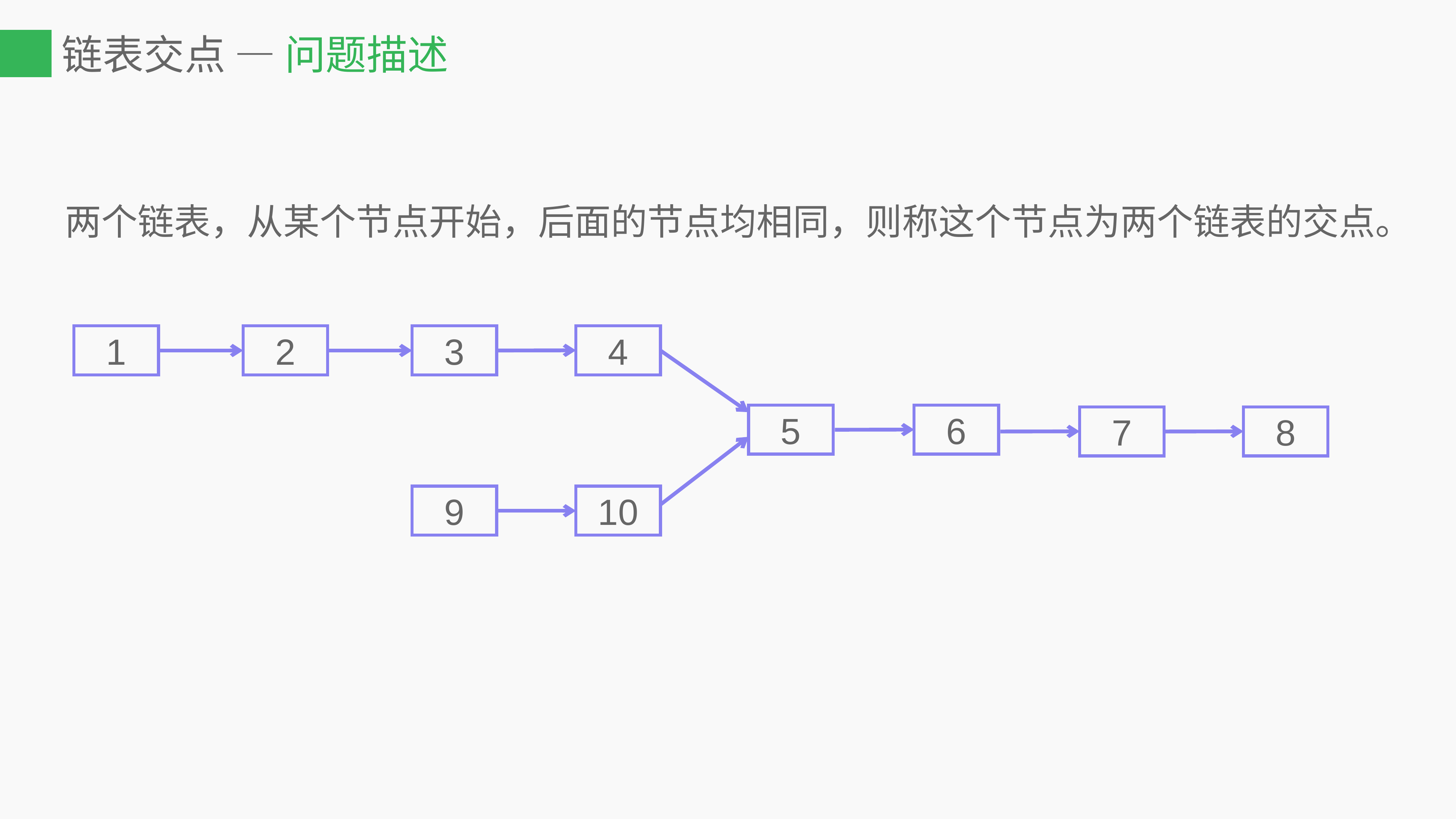

# 链表交点 — 问题描述
两个链表，从某个节点开始，后面的节点均相同，则称这个节点为两个链表的交点。

1
2
3
4
5
6
7
8
9
10